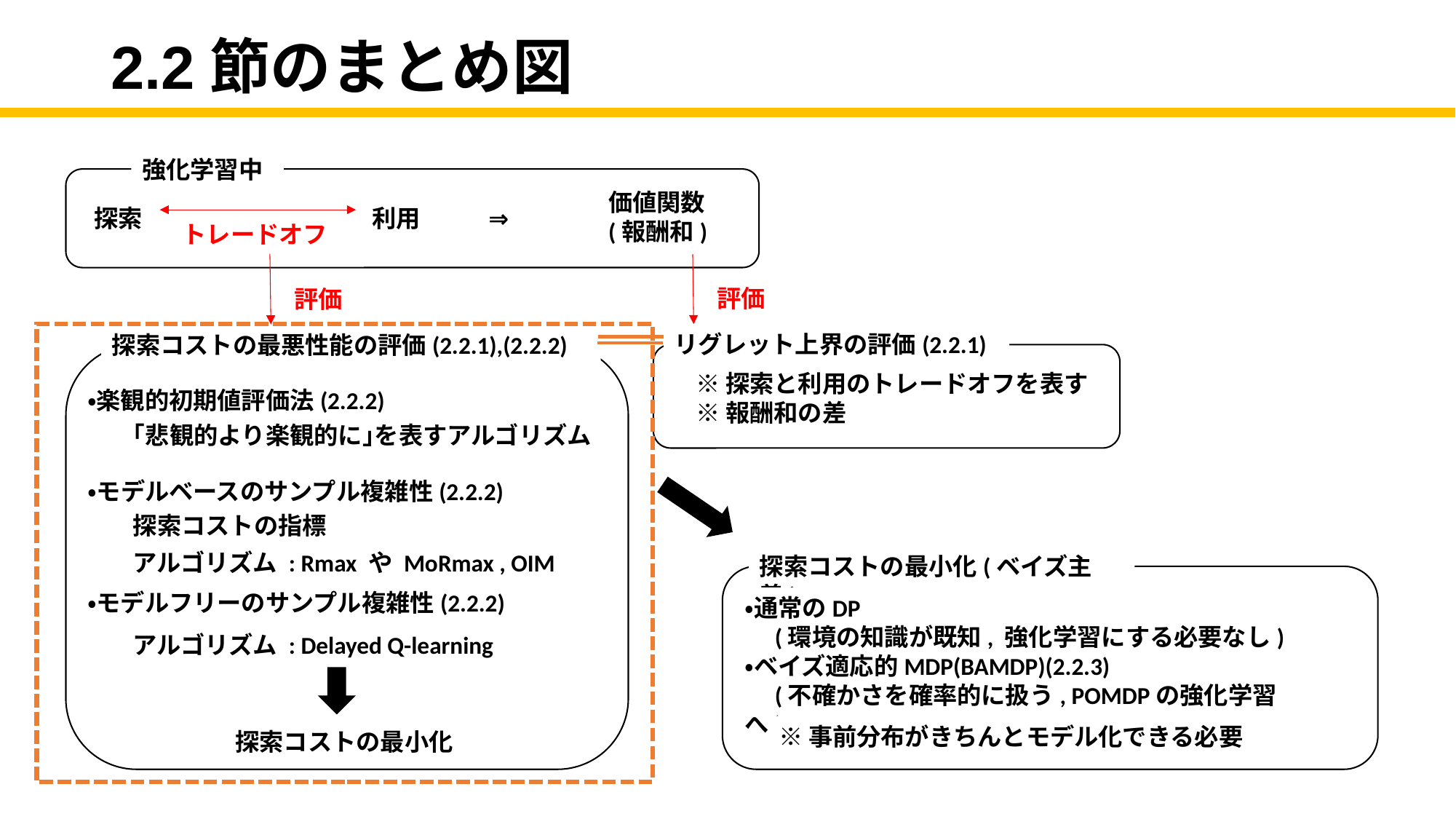

# 2.2節のまとめ図
強化学習中

価値関数
(報酬和)
探索
利用
⇒
トレードオフ
評価
評価

リグレット上界の評価(2.2.1)
探索コストの最悪性能の評価(2.2.1),(2.2.2)

※探索と利用のトレードオフを表す
※報酬和の差
・楽観的初期値評価法(2.2.2)
｢悲観的より楽観的に｣を表すアルゴリズム
・モデルベースのサンプル複雑性(2.2.2)

探索コストの指標
アルゴリズム : Rmax や MoRmax , OIM
探索コストの最小化(ベイズ主義)

・モデルフリーのサンプル複雑性(2.2.2)
・通常のDP
　(環境の知識が既知, 強化学習にする必要なし)
・ベイズ適応的MDP(BAMDP)(2.2.3)
　(不確かさを確率的に扱う, POMDPの強化学習へ)
アルゴリズム : Delayed Q-learning

※事前分布がきちんとモデル化できる必要
探索コストの最小化